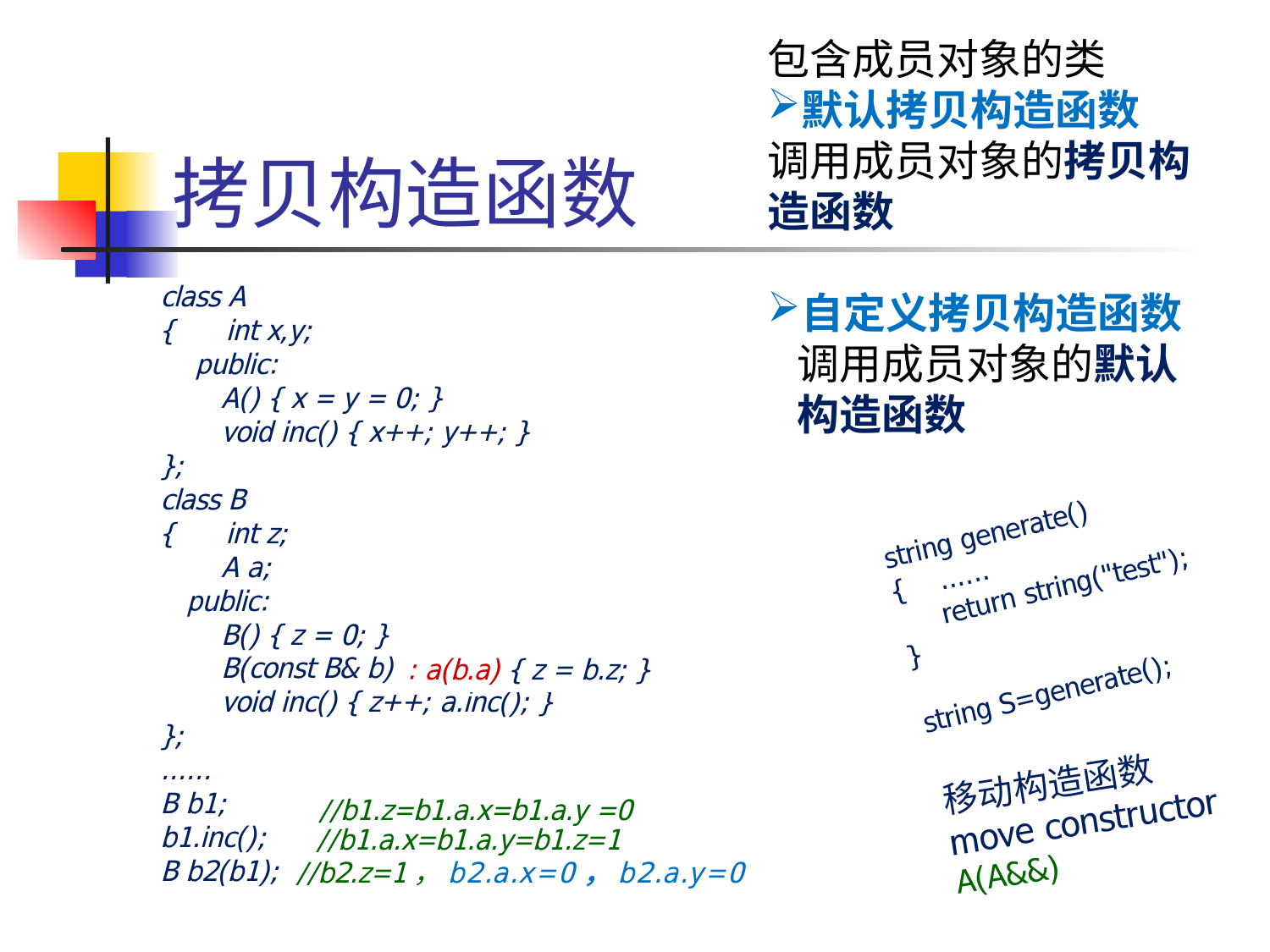

包含成员对象的类
默认拷贝构造函数
调用成员对象的拷贝构造函数

自定义拷贝构造函数调用成员对象的默认构造函数
# 拷贝构造函数
class A
{      int x,y;
    public:
       A() { x = y = 0; }
       void inc() { x++; y++; }
};
class B
{      int z;
       A a;
   public:
       B() { z = 0; }
       B(const B& b) { z = b.z; }
       void inc() { z++; a.inc(); }
};
......
B b1;
b1.inc();
B b2(b1);

string generate()
{    ......
     return string("test");
}

string S=generate();
: a(b.a) { z = b.z; }
移动构造函数
move constructor
A(A&&)
//b1.z=b1.a.x=b1.a.y =0
//b1.a.x=b1.a.y=b1.z=1
//b2.z=1，b2.a.x=0，b2.a.y=0